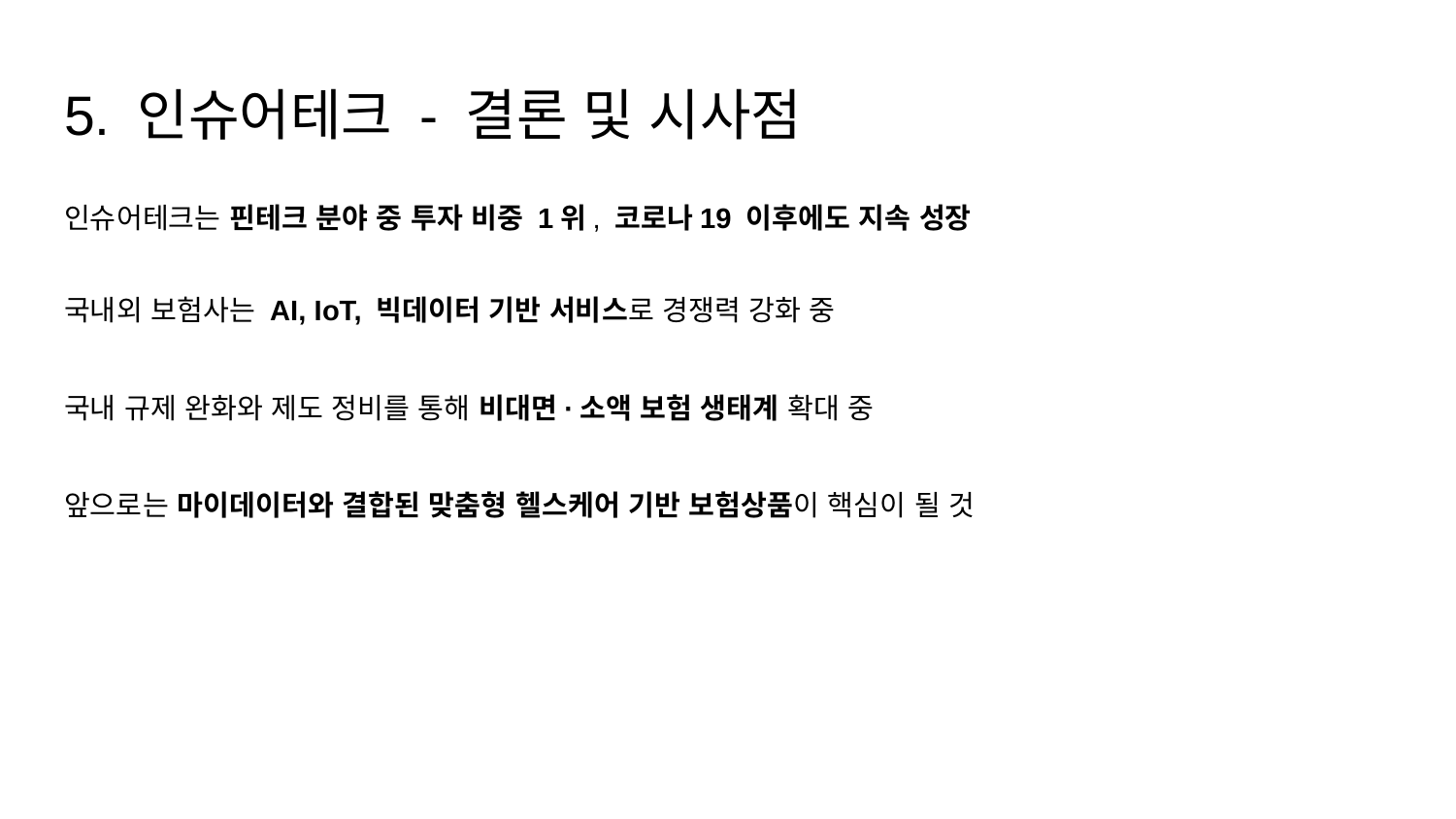

# 5. 인슈어테크 - 결론 및 시사점
인슈어테크는 핀테크 분야 중 투자 비중 1위, 코로나19 이후에도 지속 성장
국내외 보험사는 AI, IoT, 빅데이터 기반 서비스로 경쟁력 강화 중
국내 규제 완화와 제도 정비를 통해 비대면·소액 보험 생태계 확대 중
앞으로는 마이데이터와 결합된 맞춤형 헬스케어 기반 보험상품이 핵심이 될 것